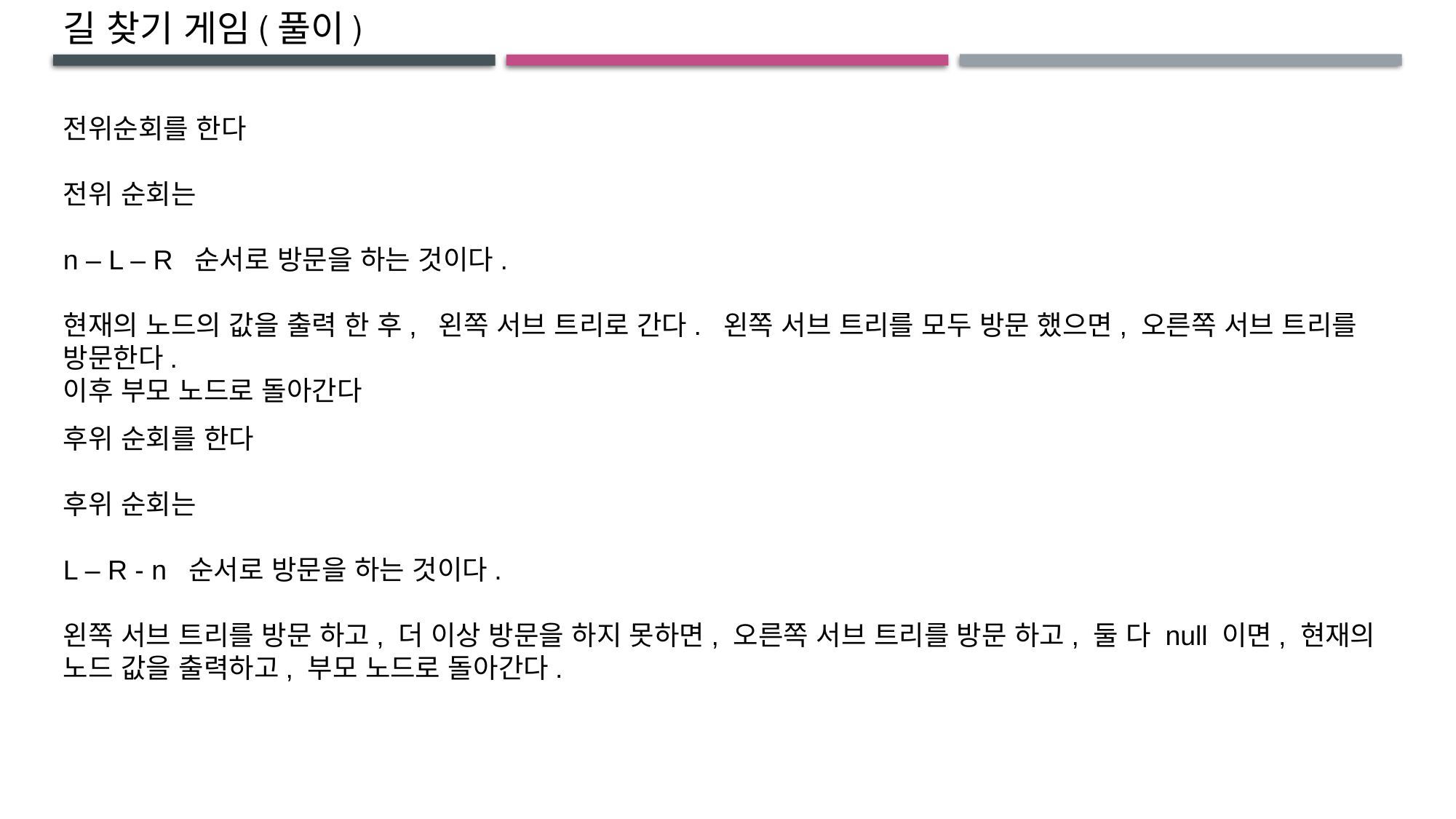

길 찾기 게임(풀이)
전위순회를 한다

전위 순회는

n – L – R  순서로 방문을 하는 것이다.

현재의 노드의 값을 출력 한 후,  왼쪽 서브 트리로 간다.  왼쪽 서브 트리를 모두 방문 했으면, 오른쪽 서브 트리를 방문한다.
이후 부모 노드로 돌아간다
후위 순회를 한다

후위 순회는

L – R - n  순서로 방문을 하는 것이다.

왼쪽 서브 트리를 방문 하고, 더 이상 방문을 하지 못하면, 오른쪽 서브 트리를 방문 하고, 둘 다 null 이면, 현재의 노드 값을 출력하고, 부모 노드로 돌아간다.